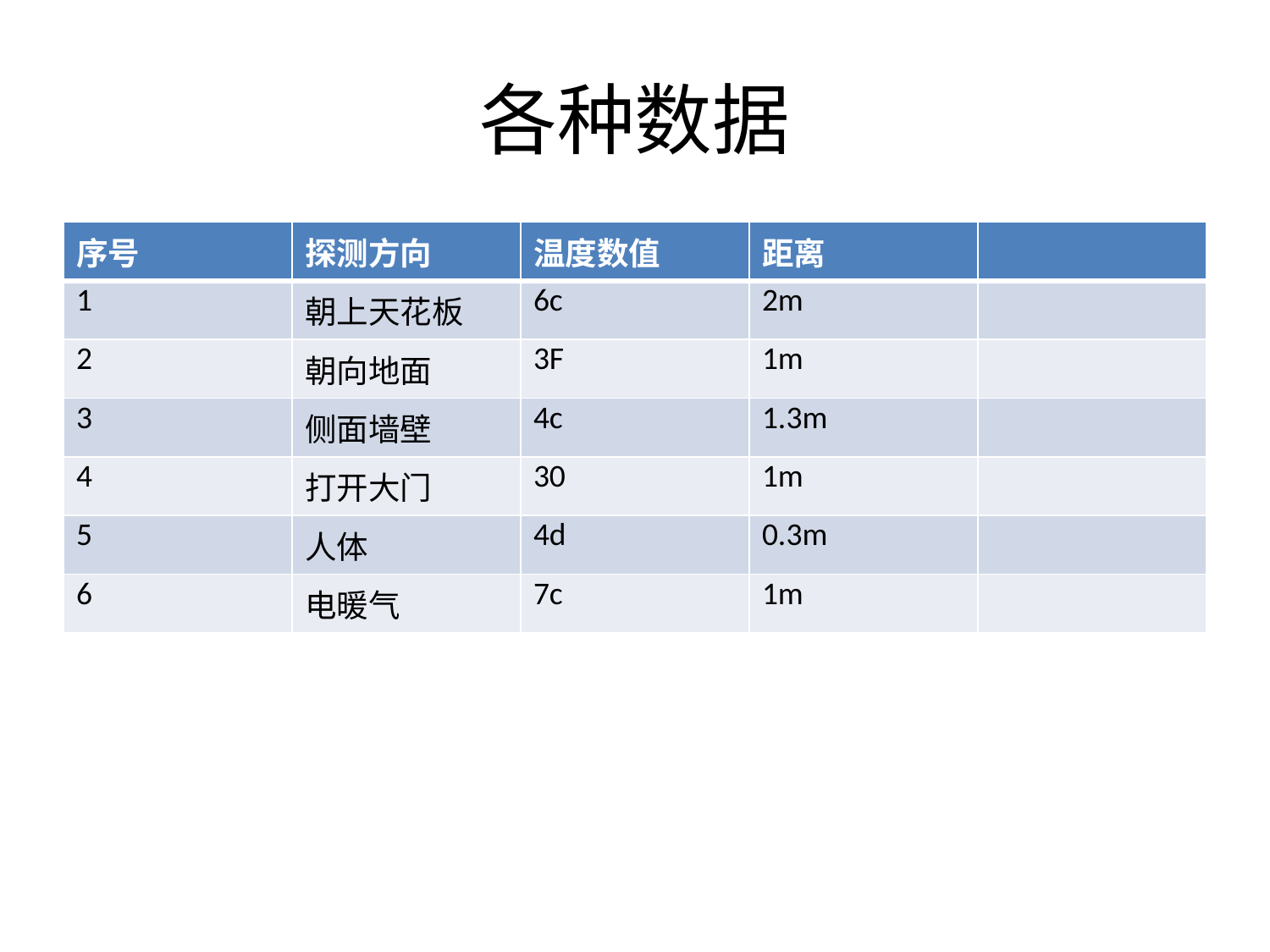

# 各种数据
| 序号 | 探测方向 | 温度数值 | 距离 |  |
| --- | --- | --- | --- | --- |
| 1 | 朝上天花板 | 6c | 2m |  |
| 2 | 朝向地面 | 3F | 1m |  |
| 3 | 侧面墙壁 | 4c | 1.3m |  |
| 4 | 打开大门 | 30 | 1m |  |
| 5 | 人体 | 4d | 0.3m |  |
| 6 | 电暖气 | 7c | 1m |  |